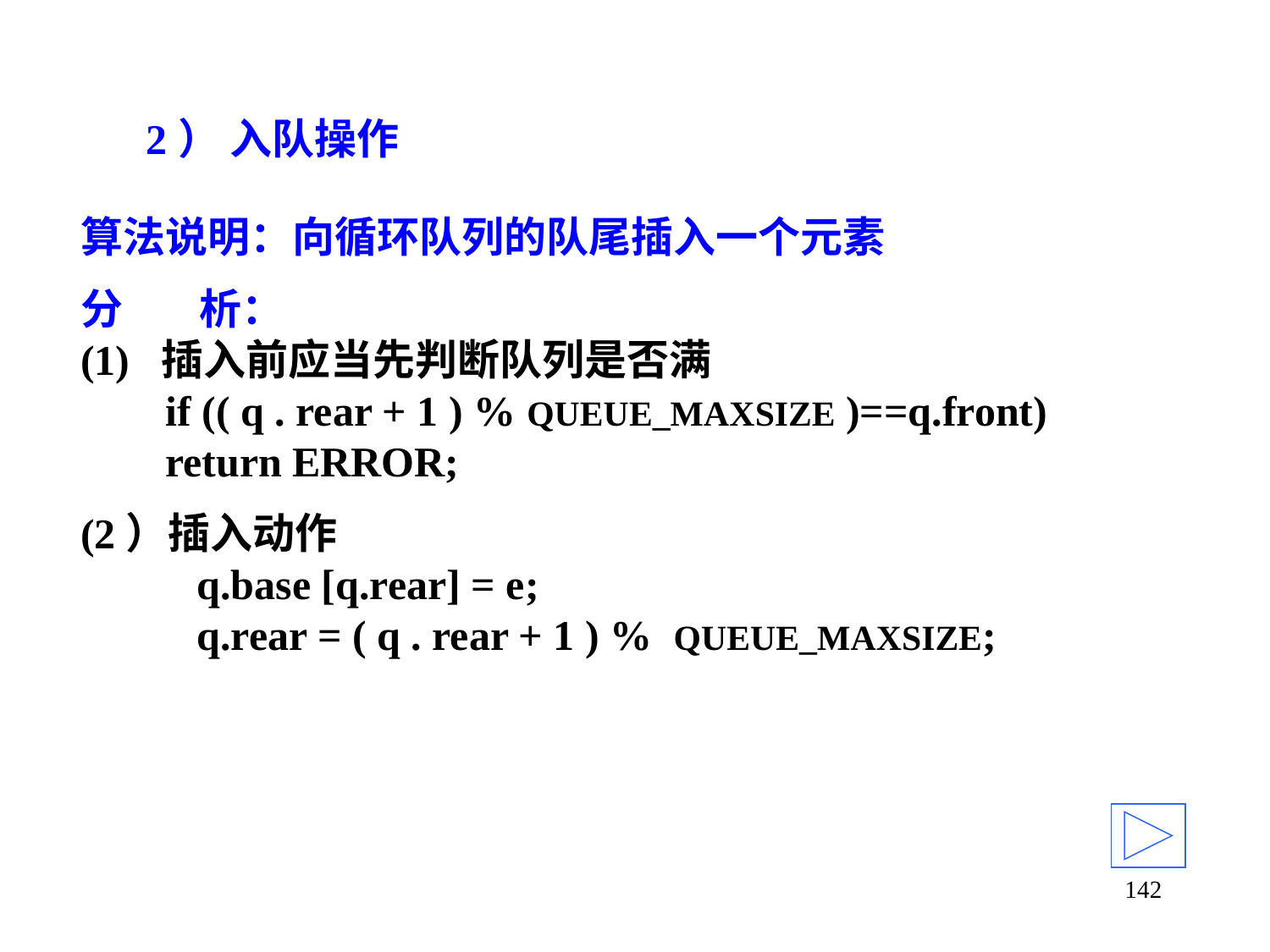

2） 入队操作
算法说明：向循环队列的队尾插入一个元素
分        析：
(1)  插入前应当先判断队列是否满
        if (( q . rear + 1 ) % QUEUE_MAXSIZE )==q.front)
        return ERROR;
(2）插入动作
           q.base [q.rear] = e;
           q.rear = ( q . rear + 1 ) %  QUEUE_MAXSIZE;

142